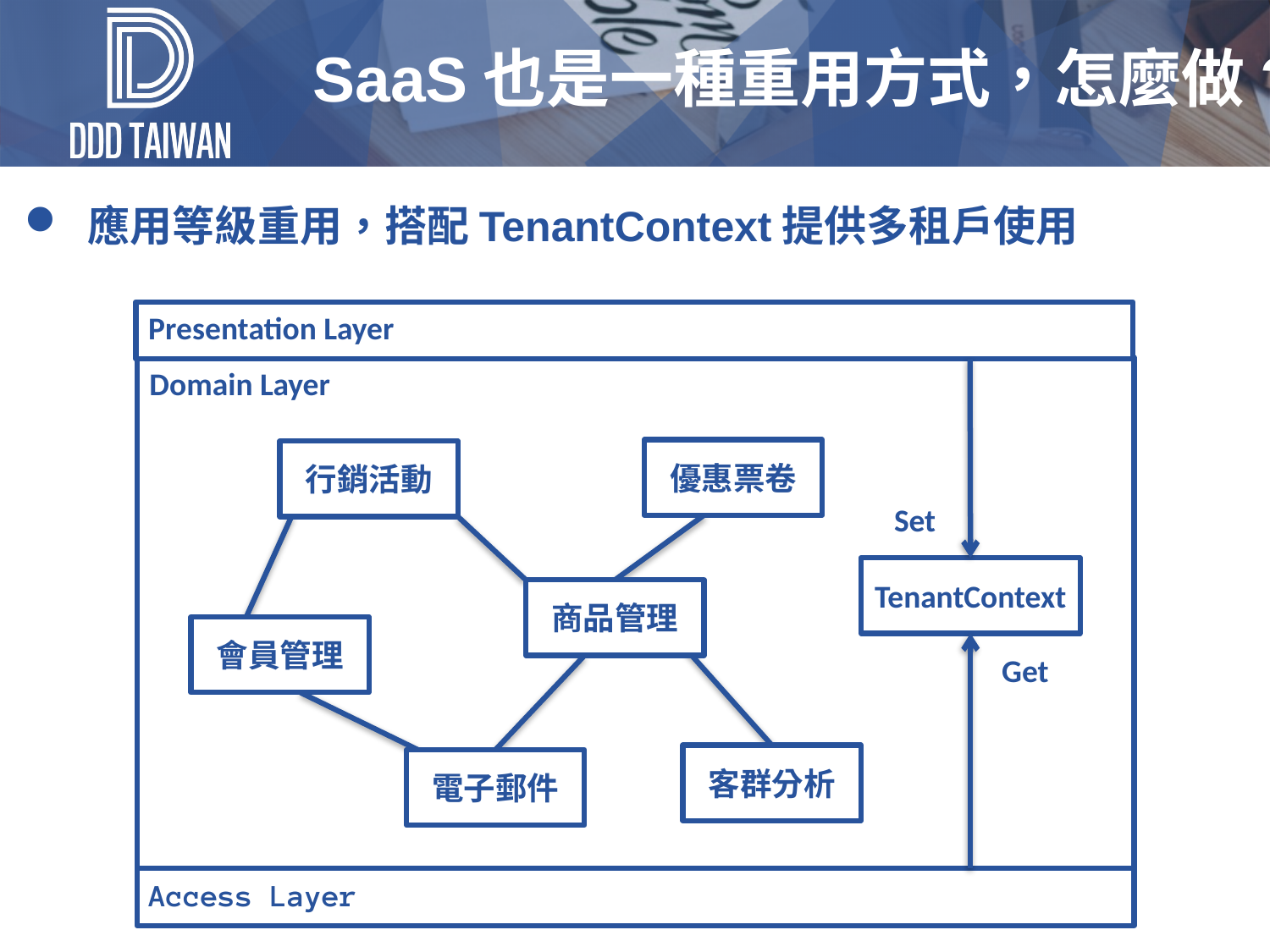

# SaaS也是一種重用方式，怎麼做?
應用等級重用，搭配TenantContext提供多租戶使用
Presentation Layer
Domain Layer
優惠票卷
行銷活動
Set
TenantContext
商品管理
會員管理
Get
客群分析
電子郵件
Access Layer